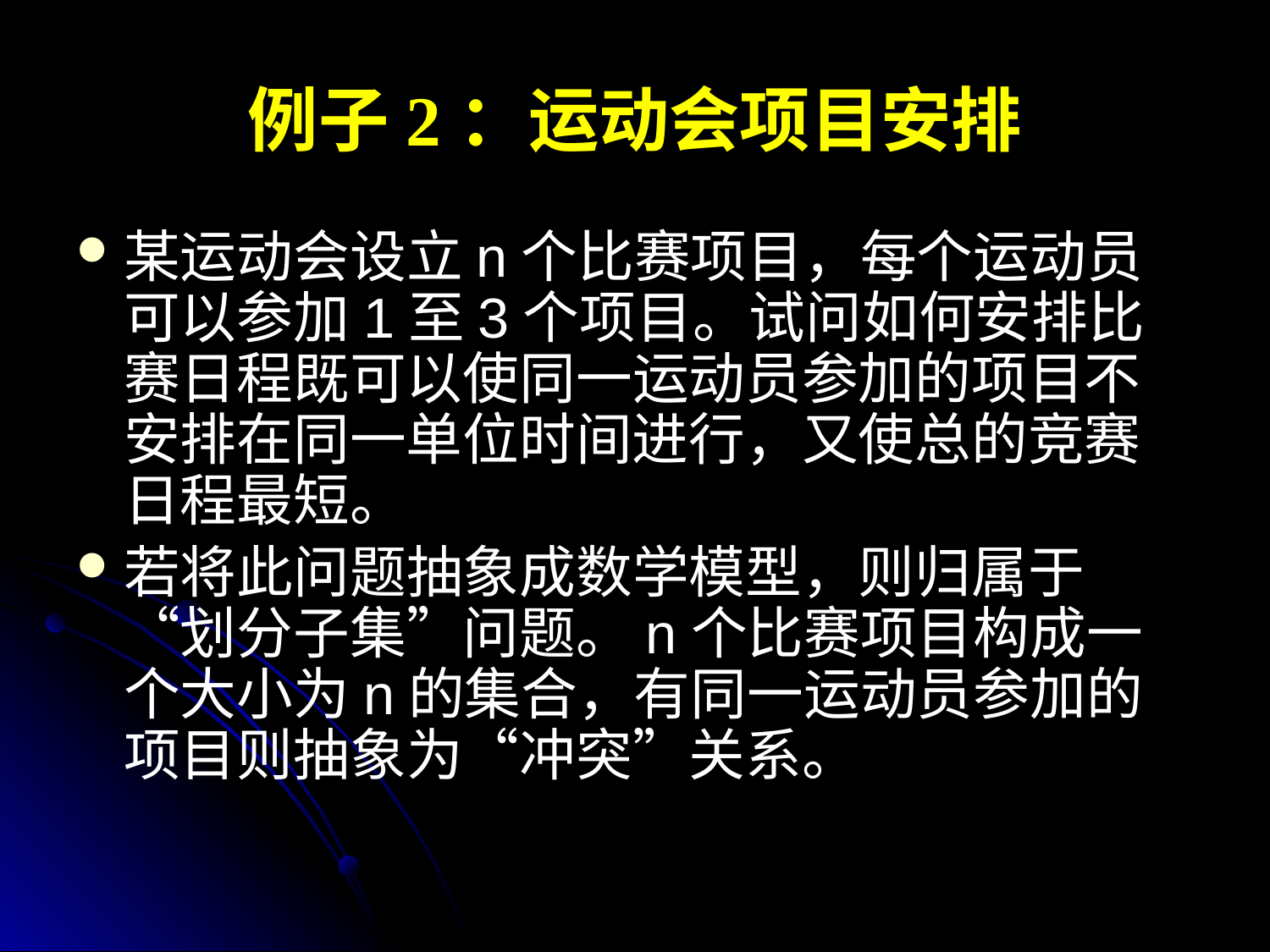

# 例子2：运动会项目安排
某运动会设立n个比赛项目，每个运动员可以参加1至3个项目。试问如何安排比赛日程既可以使同一运动员参加的项目不安排在同一单位时间进行，又使总的竞赛日程最短。
若将此问题抽象成数学模型，则归属于“划分子集”问题。n个比赛项目构成一个大小为n的集合，有同一运动员参加的项目则抽象为“冲突”关系。